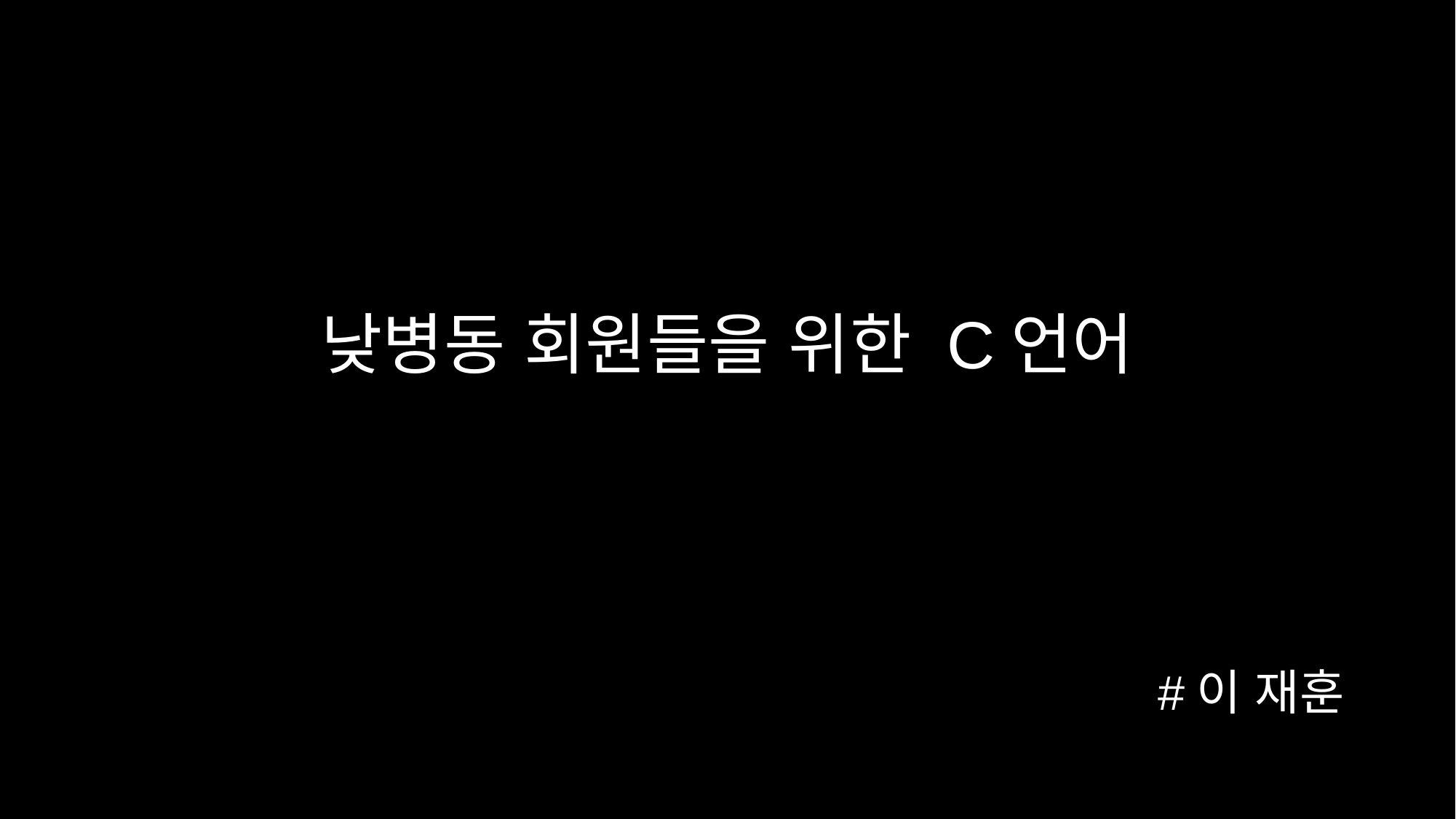

# 낮병동 회원들을 위한 C언어
#이 재훈